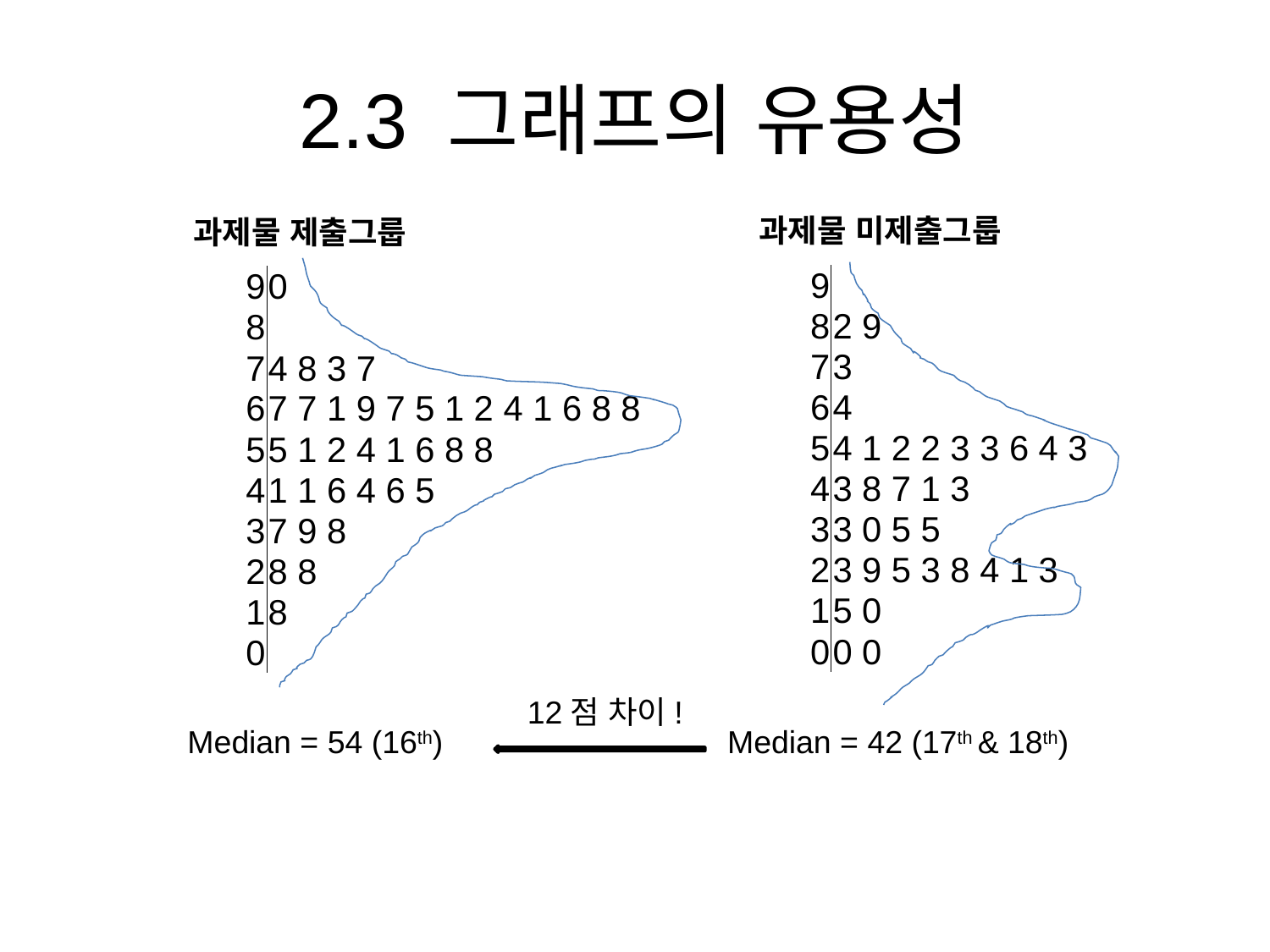

# 2.3 그래프의 유용성
과제물 미제출그룹
과제물 제출그룹

| 9 |  |
| --- | --- |
| 8 | 2 9 |
| 7 | 3 |
| 6 | 4 |
| 5 | 4 1 2 2 3 3 6 4 3 |
| 4 | 3 8 7 1 3 |
| 3 | 3 0 5 5 |
| 2 | 3 9 5 3 8 4 1 3 |
| 1 | 5 0 |
| 0 | 0 0 |
| 9 | 0 |
| --- | --- |
| 8 |  |
| 7 | 4 8 3 7 |
| 6 | 7 7 1 9 7 5 1 2 4 1 6 8 8 |
| 5 | 5 1 2 4 1 6 8 8 |
| 4 | 1 1 6 4 6 5 |
| 3 | 7 9 8 |
| 2 | 8 8 |
| 1 | 8 |
| 0 |  |
12점 차이!
Median = 54 (16th)
Median = 42 (17th & 18th)